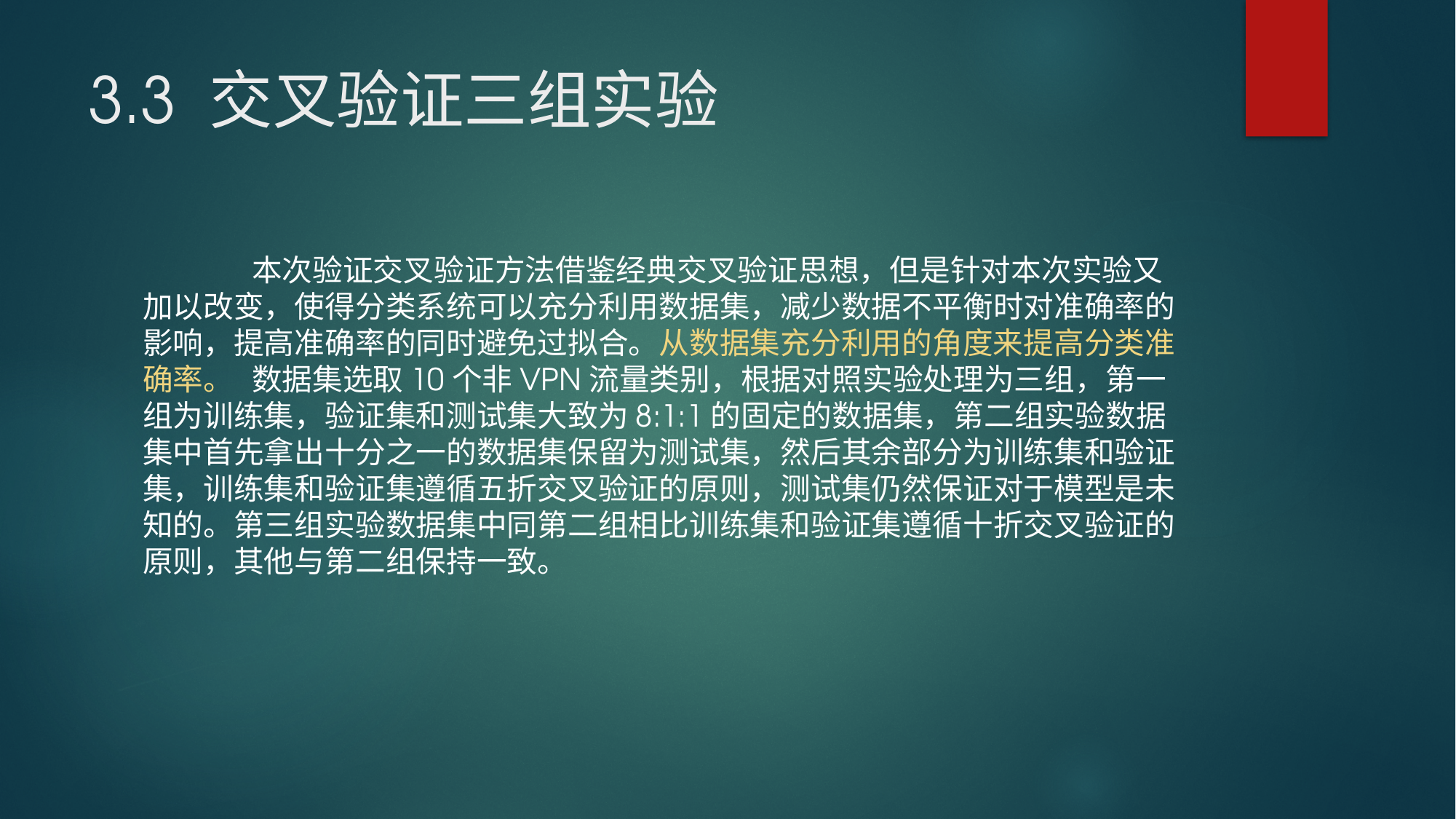

# 3.3 交叉验证三组实验
	本次验证交叉验证方法借鉴经典交叉验证思想，但是针对本次实验又加以改变，使得分类系统可以充分利用数据集，减少数据不平衡时对准确率的影响，提高准确率的同时避免过拟合。从数据集充分利用的角度来提高分类准确率。	数据集选取10个非VPN流量类别，根据对照实验处理为三组，第一组为训练集，验证集和测试集大致为8:1:1的固定的数据集，第二组实验数据集中首先拿出十分之一的数据集保留为测试集，然后其余部分为训练集和验证集，训练集和验证集遵循五折交叉验证的原则，测试集仍然保证对于模型是未知的。第三组实验数据集中同第二组相比训练集和验证集遵循十折交叉验证的原则，其他与第二组保持一致。